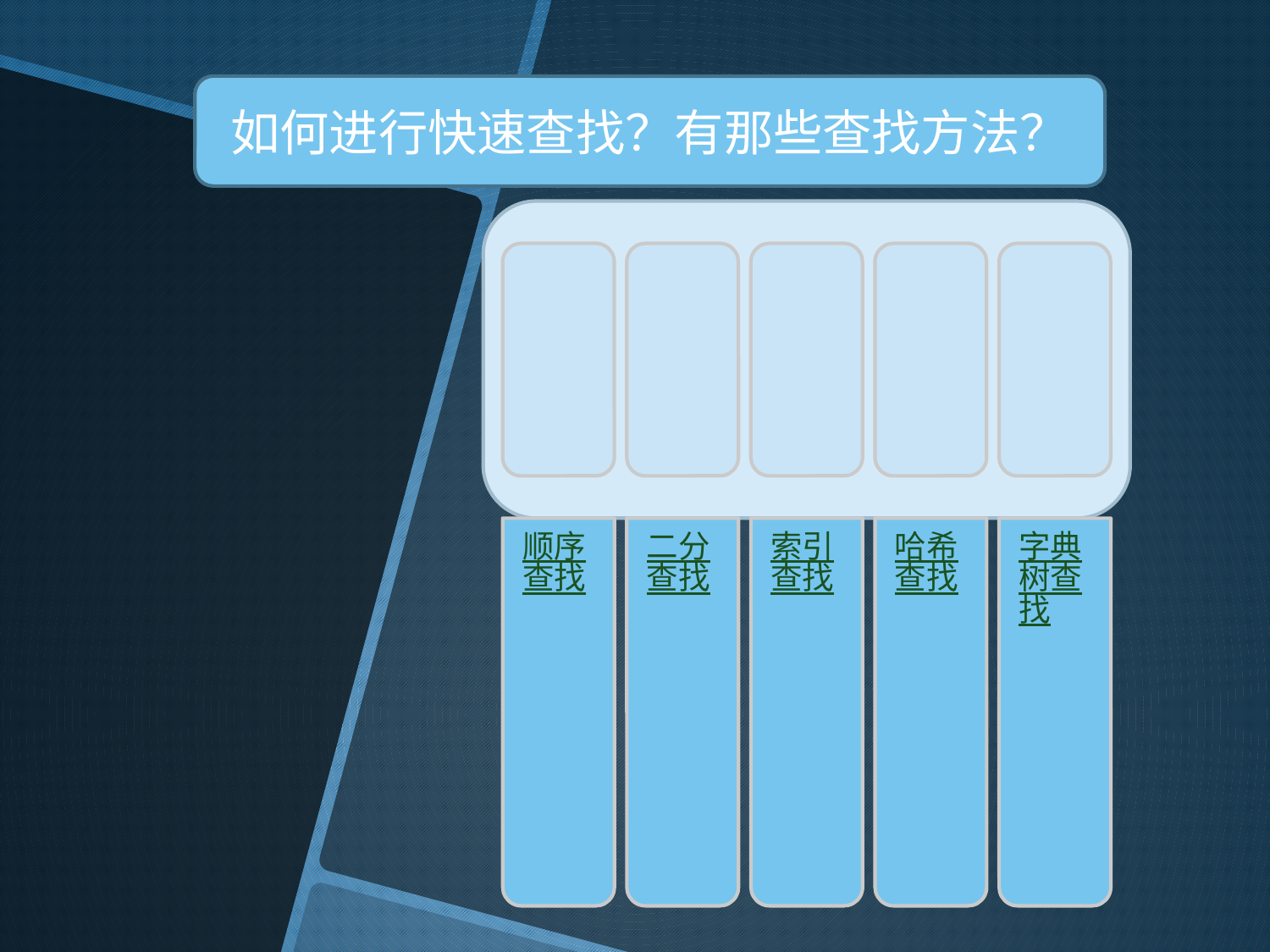

如何进行快速查找？有那些查找方法？
顺序查找
二分查找
索引查找
哈希查找
字典树查找
#